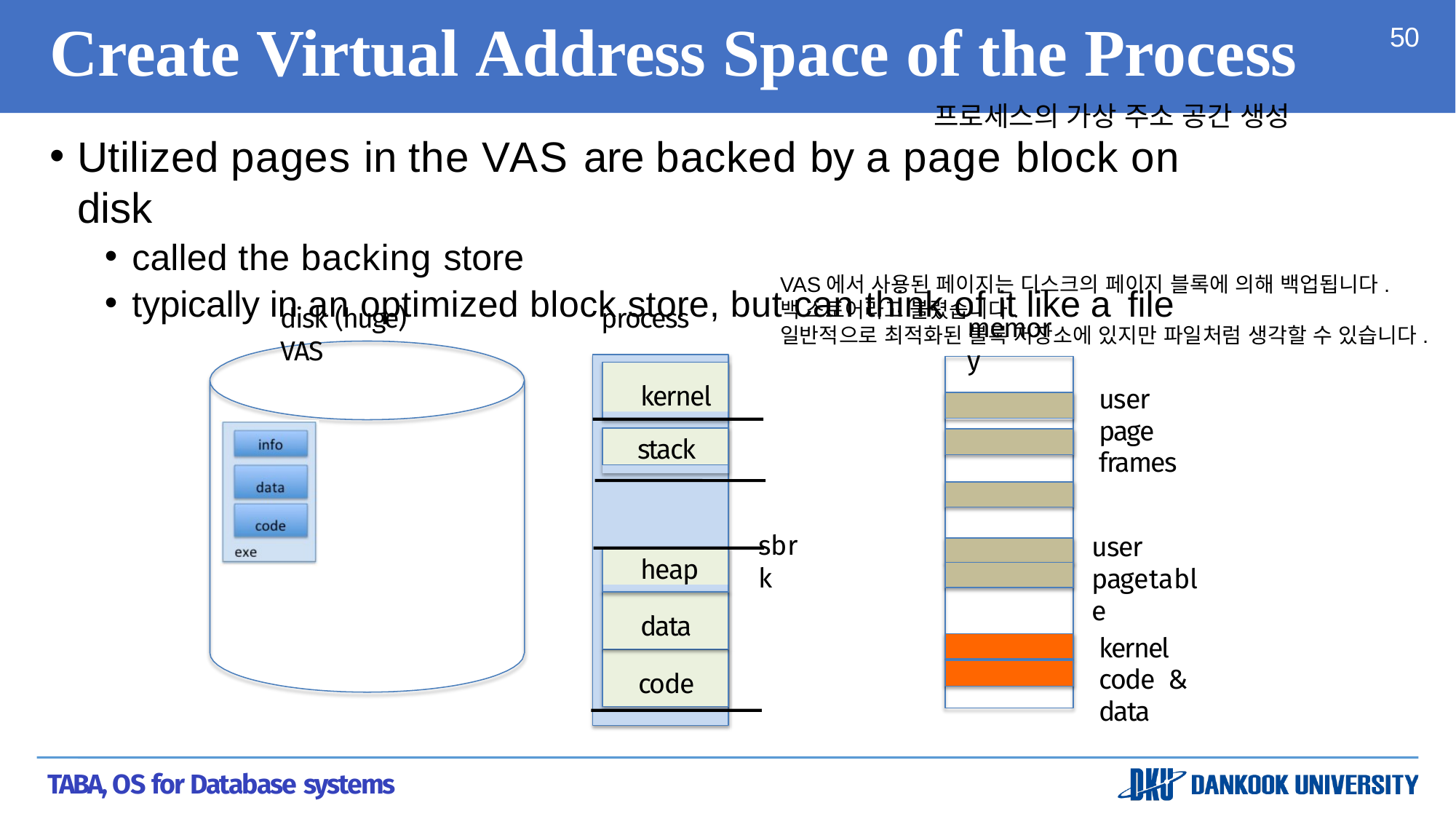

# Create Virtual Address Space of the Process
50
프로세스의 가상 주소 공간 생성

Utilized pages in the VAS are backed by a page block on disk
called the backing store
typically in an optimized block store, but can think of it like a file
VAS에서 사용된 페이지는 디스크의 페이지 블록에 의해 백업됩니다.
백 스토어라고 불렸습니다.
일반적으로 최적화된 블록 저장소에 있지만 파일처럼 생각할 수 있습니다.
disk (huge)	process VAS
memory

kernel
user page  frames

stack
sbrk
user  pagetable

heap

data
kernel code  & data
code
TABA, OS for Database systems